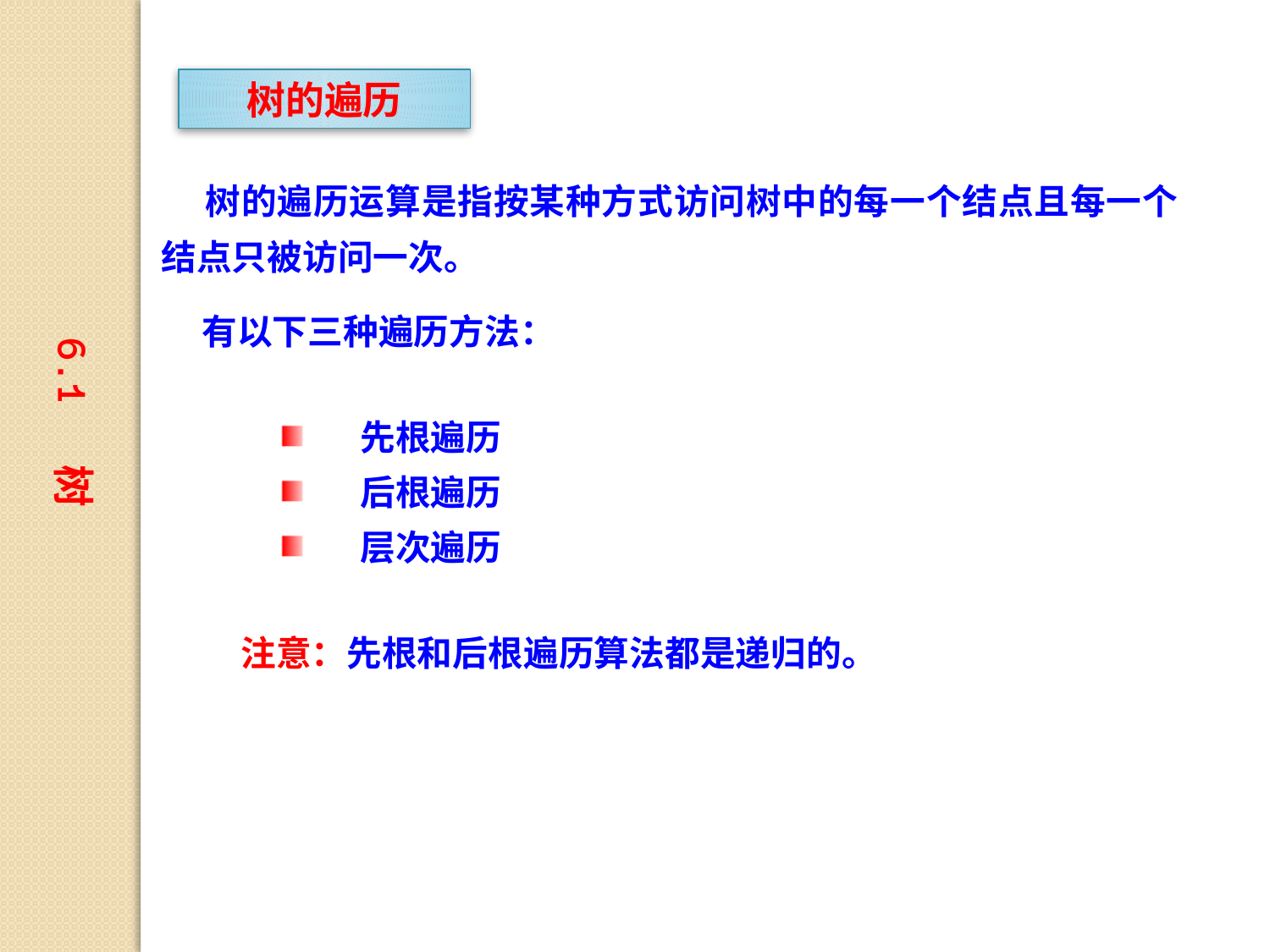

树的遍历
    树的遍历运算是指按某种方式访问树中的每一个结点且每一个结点只被访问一次。
    有以下三种遍历方法：
6.1  树
 先根遍历
 后根遍历
 层次遍历
注意：先根和后根遍历算法都是递归的。